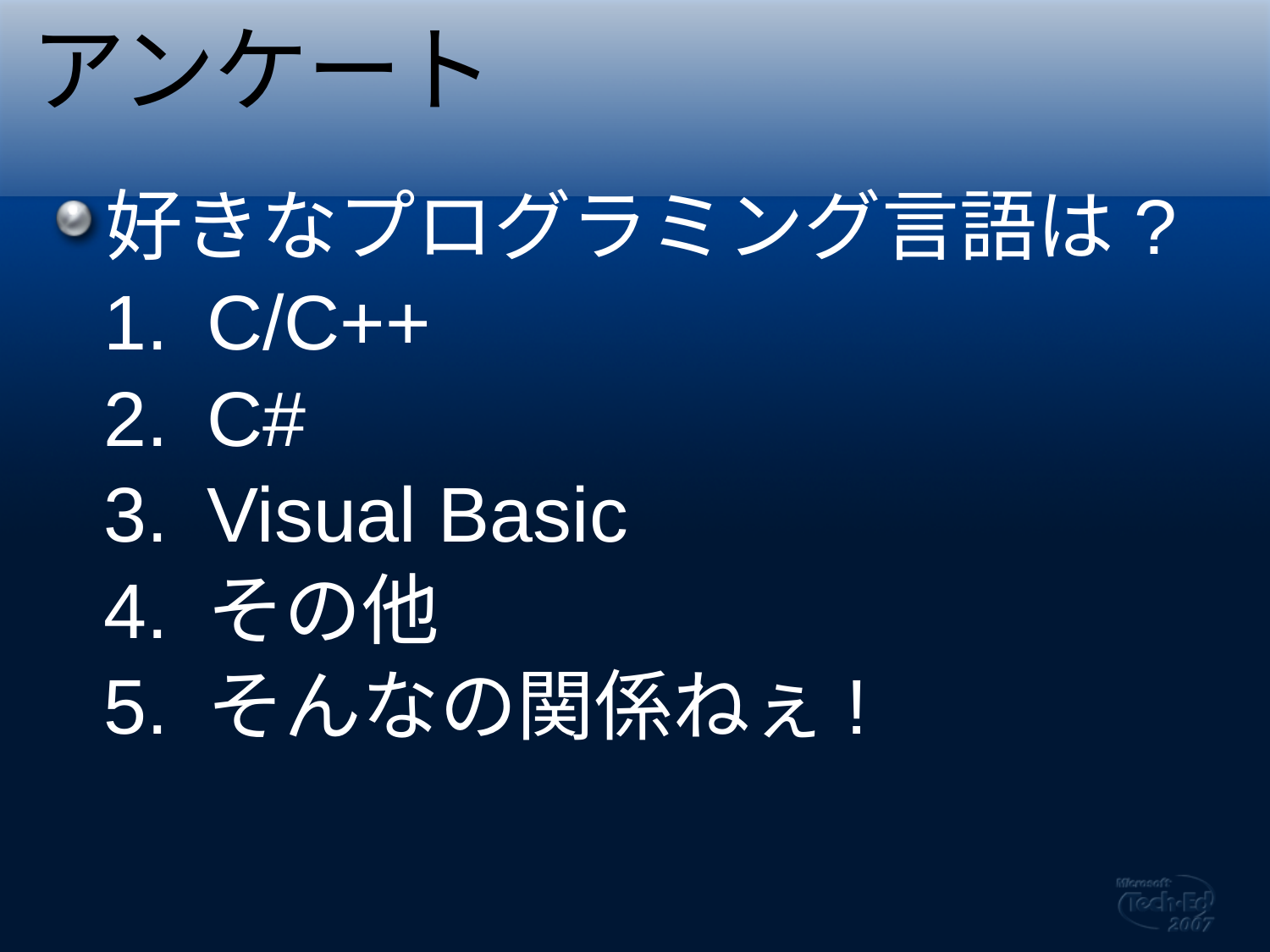

# アンケート
好きなプログラミング言語は?
C/C++
C#
Visual Basic
その他
そんなの関係ねぇ!